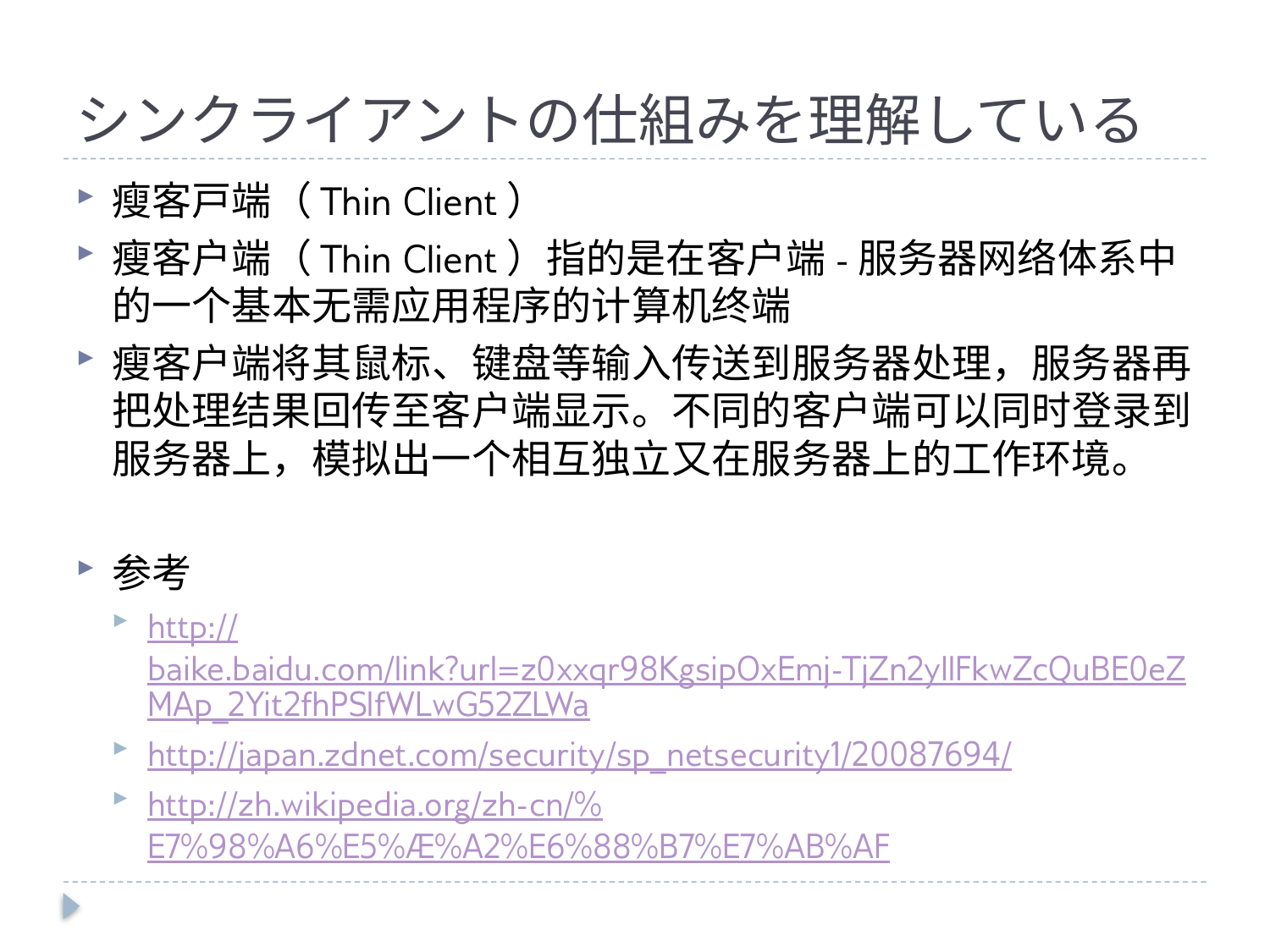

# シンクライアントの仕組みを理解している
瘦客户端（Thin Client）
瘦客户端（Thin Client）指的是在客户端-服务器网络体系中的一个基本无需应用程序的计算机终端
瘦客户端将其鼠标、键盘等输入传送到服务器处理，服务器再把处理结果回传至客户端显示。不同的客户端可以同时登录到服务器上，模拟出一个相互独立又在服务器上的工作环境。

参考
http://baike.baidu.com/link?url=z0xxqr98KgsipOxEmj-TjZn2yIlFkwZcQuBE0eZMAp_2Yit2fhPSlfWLwG52ZLWa
http://japan.zdnet.com/security/sp_netsecurity1/20087694/
http://zh.wikipedia.org/zh-cn/%E7%98%A6%E5%AE%A2%E6%88%B7%E7%AB%AF